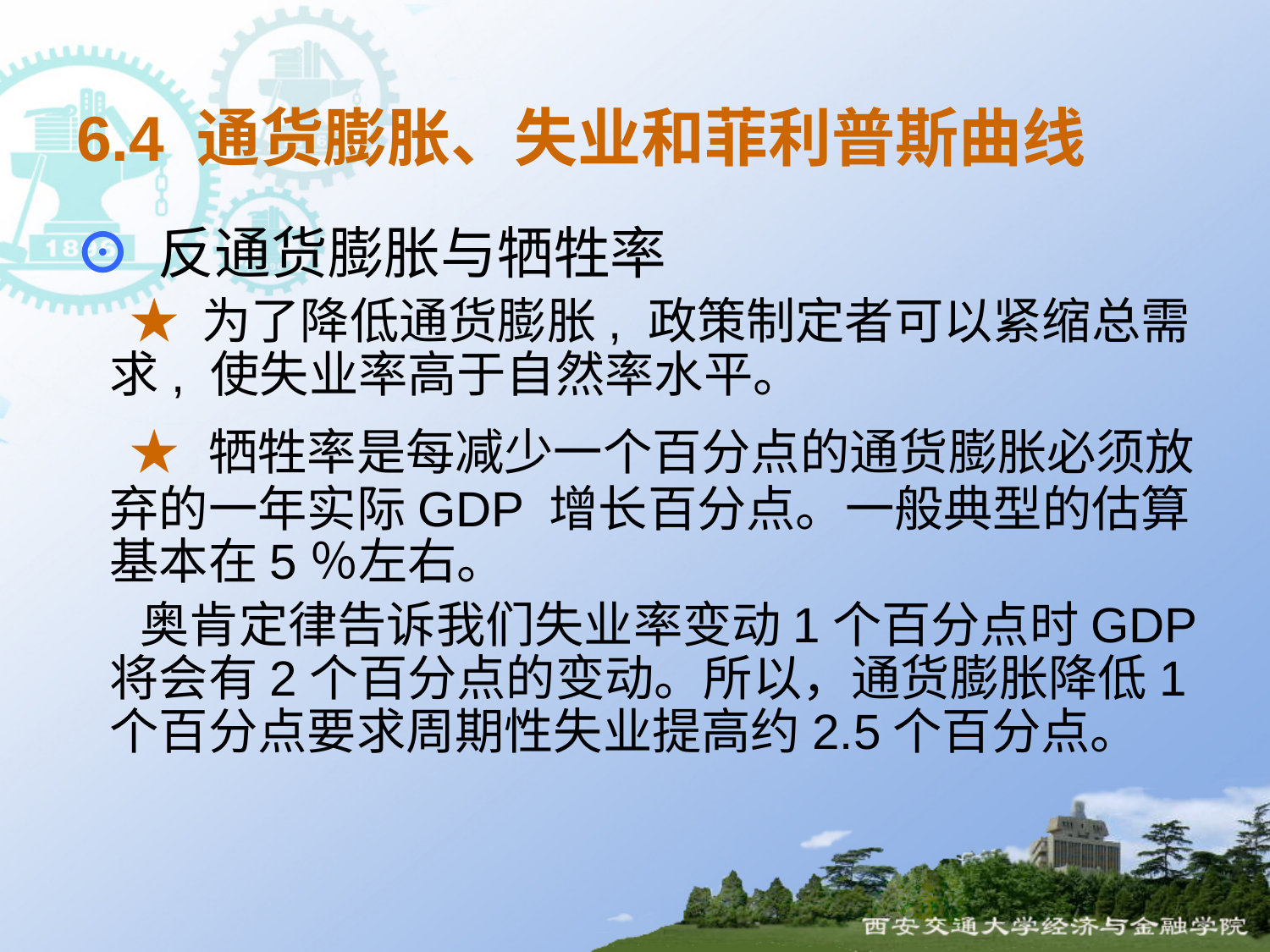

6.4 通货膨胀、失业和菲利普斯曲线
 ⊙ 反通货膨胀与牺牲率
      ★ 为了降低通货膨胀, 政策制定者可以紧缩总需求, 使失业率高于自然率水平。
      ★ 牺牲率是每减少一个百分点的通货膨胀必须放弃的一年实际GDP 增长百分点。一般典型的估算基本在5％左右。
      奥肯定律告诉我们失业率变动1个百分点时GDP将会有2个百分点的变动。所以，通货膨胀降低1个百分点要求周期性失业提高约2.5个百分点。